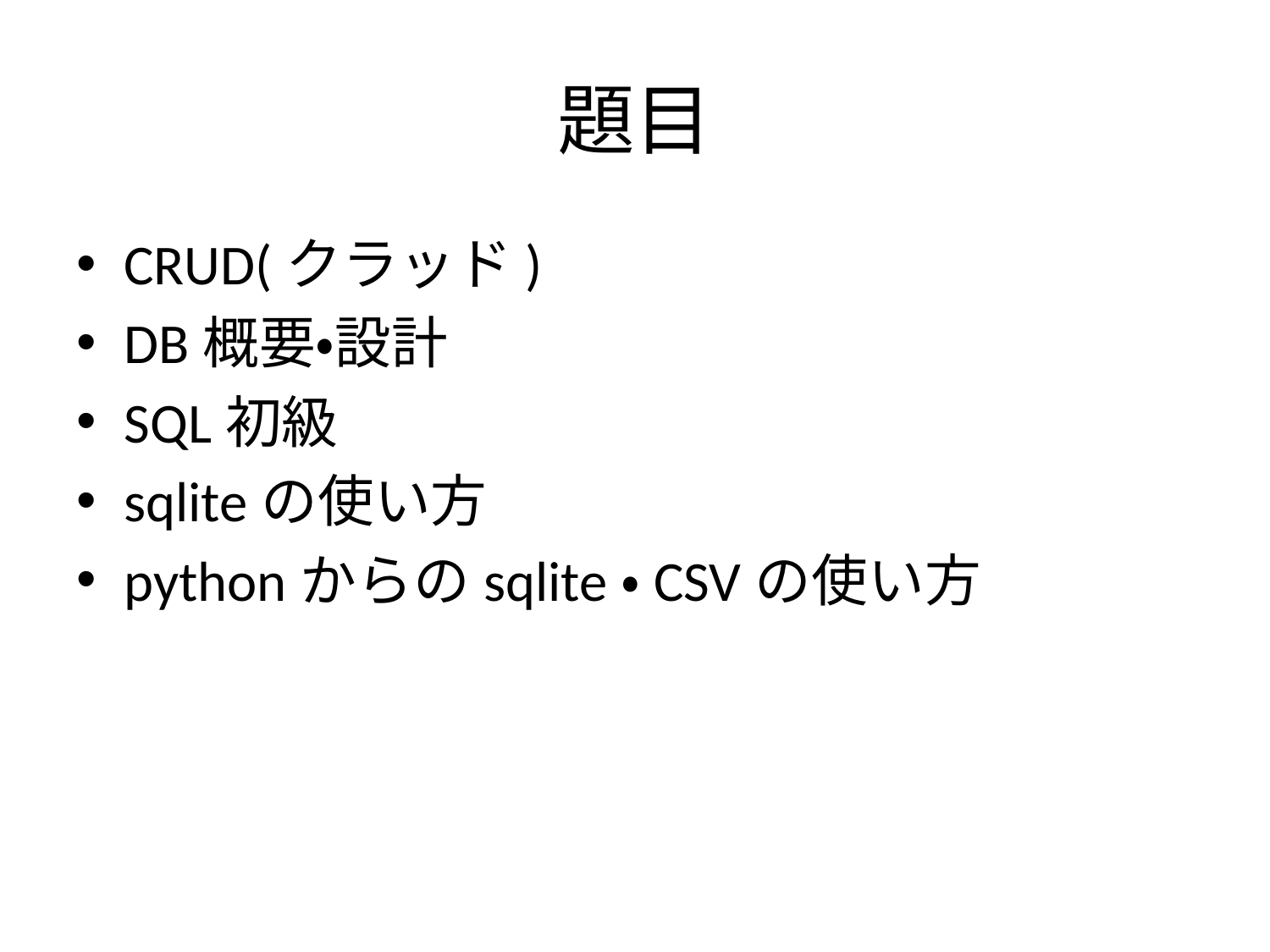

# 題目
CRUD(クラッド)
DB概要・設計
SQL初級
sqliteの使い方
pythonからのsqlite・CSVの使い方